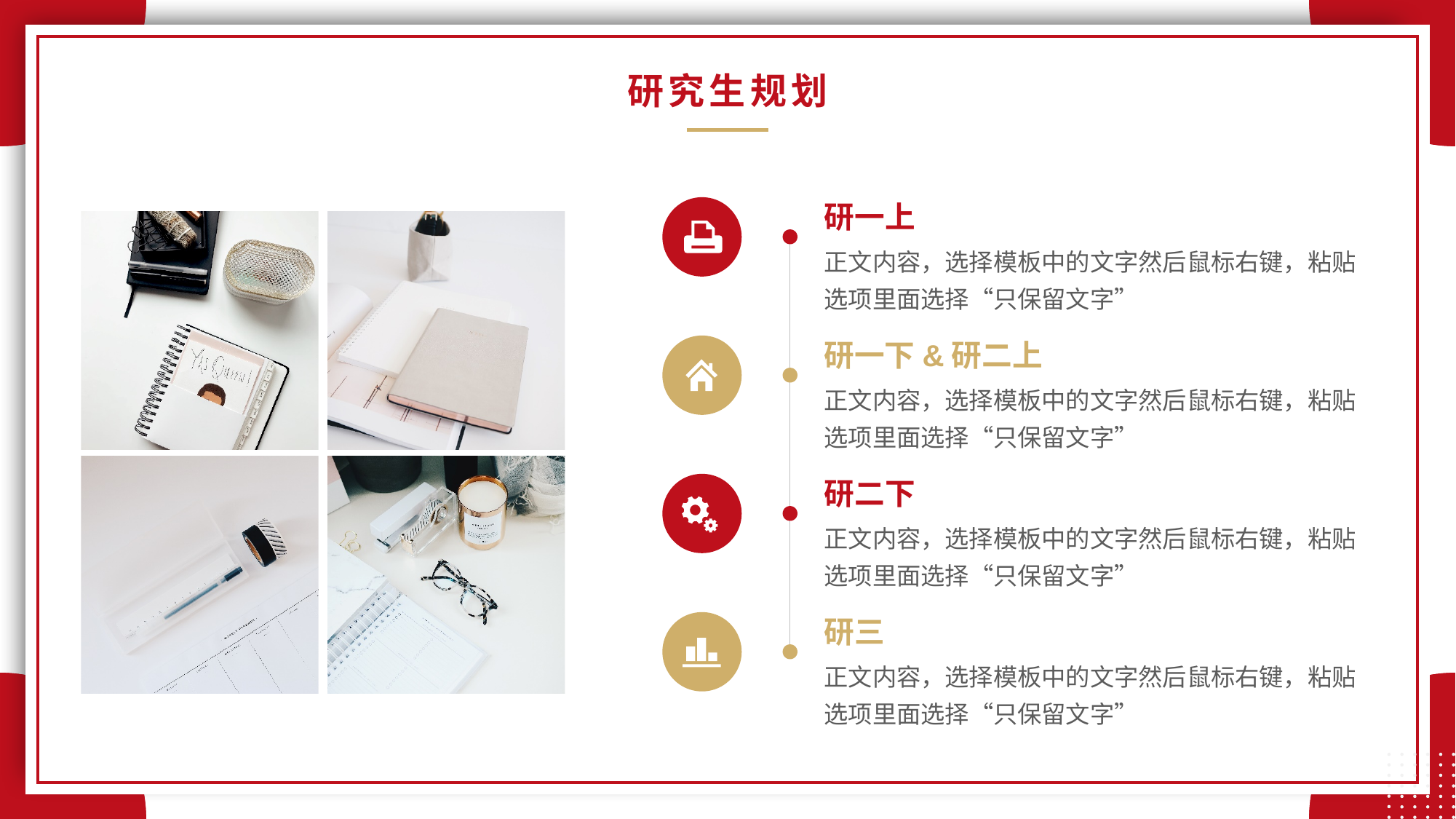

# 研究生规划
研一上

正文内容，选择模板中的文字然后鼠标右键，粘贴选项里面选择“只保留文字”
研一下&研二上

正文内容，选择模板中的文字然后鼠标右键，粘贴选项里面选择“只保留文字”

研二下

正文内容，选择模板中的文字然后鼠标右键，粘贴选项里面选择“只保留文字”

研三

正文内容，选择模板中的文字然后鼠标右键，粘贴选项里面选择“只保留文字”